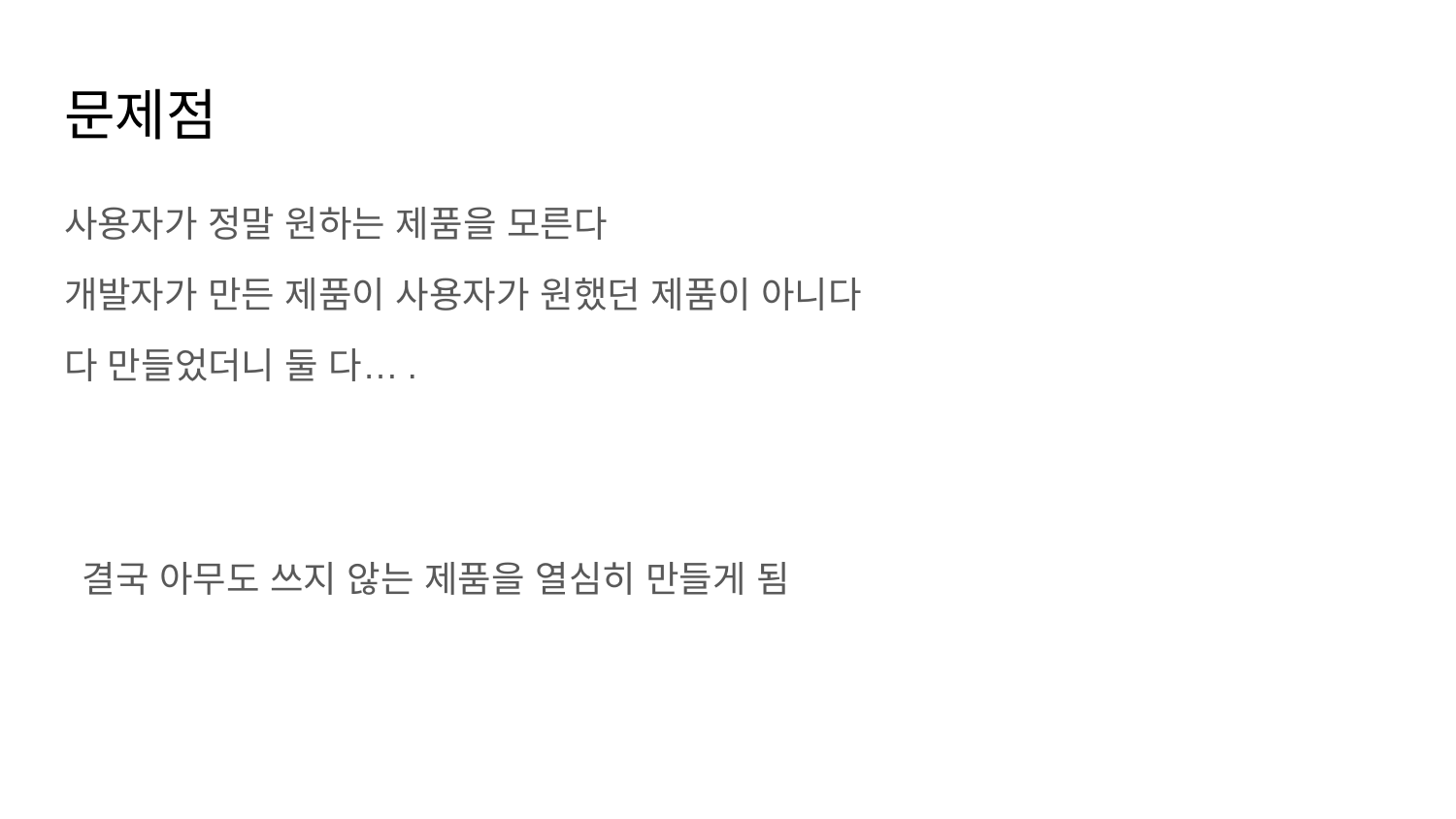

# 문제점
사용자가 정말 원하는 제품을 모른다
개발자가 만든 제품이 사용자가 원했던 제품이 아니다
다 만들었더니 둘 다….

 결국 아무도 쓰지 않는 제품을 열심히 만들게 됨